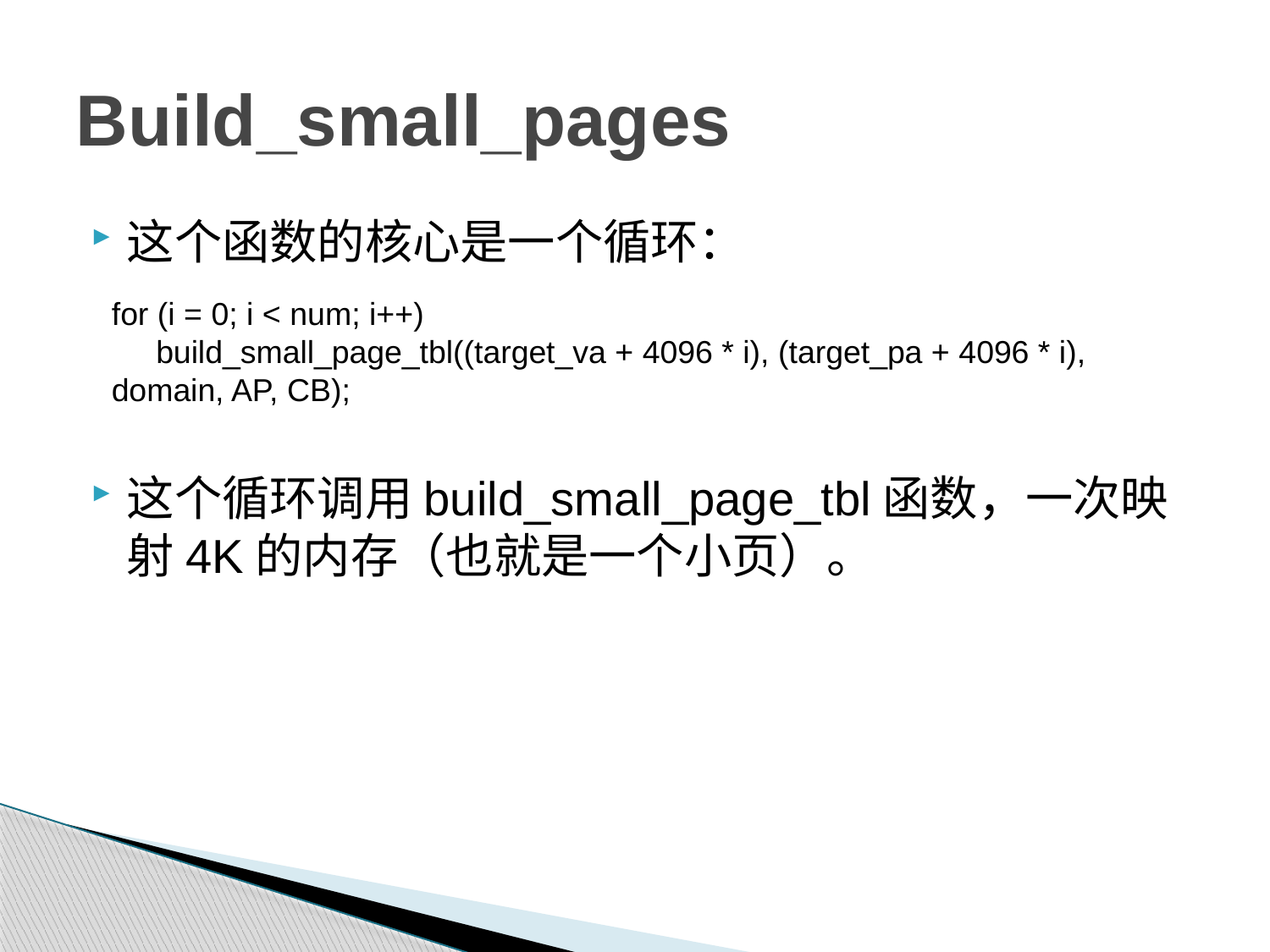

# Build_small_pages
这个函数的核心是一个循环：

这个循环调用build_small_page_tbl函数，一次映射4K的内存（也就是一个小页）。

for (i = 0; i < num; i++)
     build_small_page_tbl((target_va + 4096 * i), (target_pa + 4096 * i), domain, AP, CB);